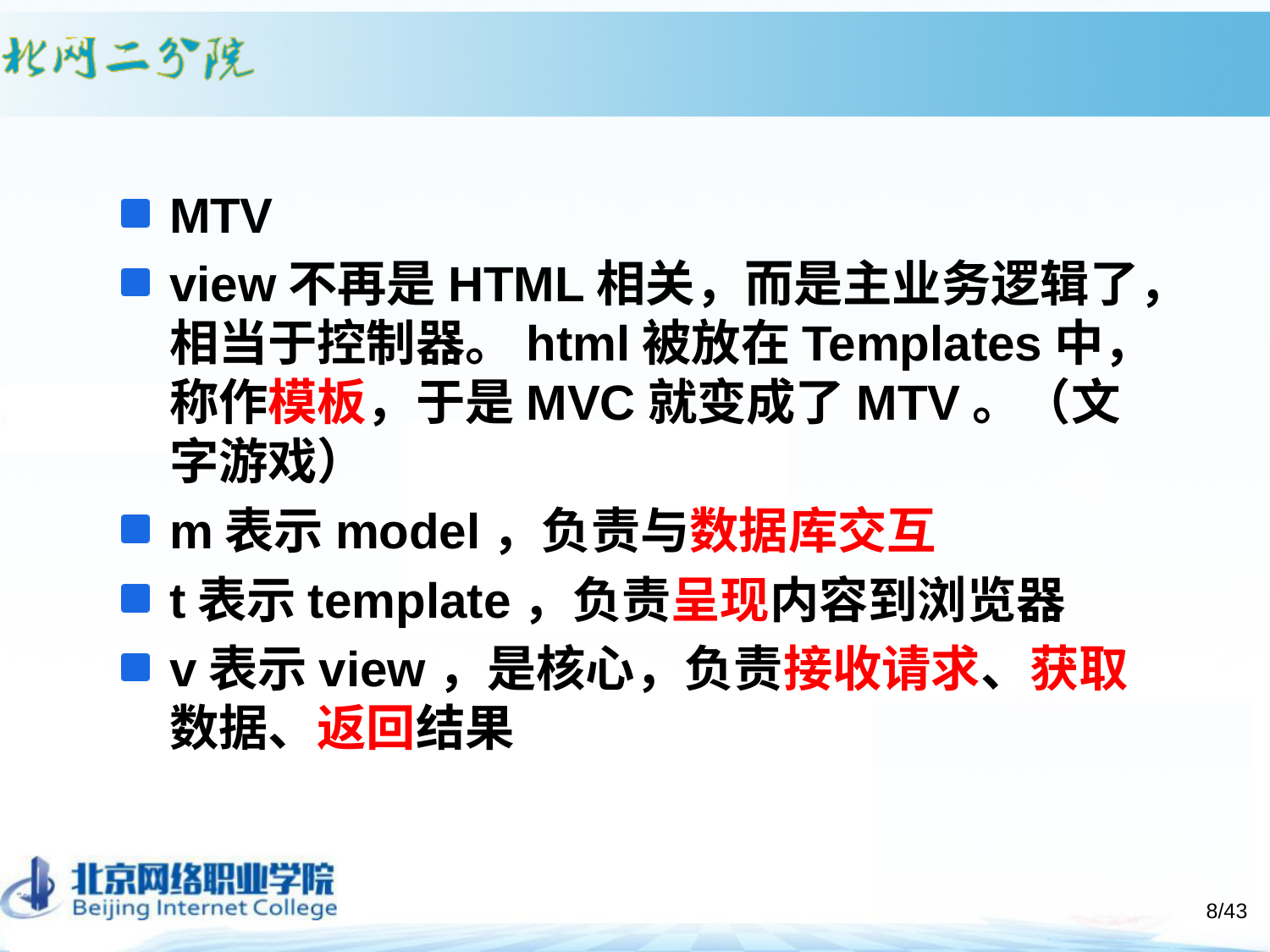

MTV
view不再是HTML相关，而是主业务逻辑了，相当于控制器。html被放在Templates中，称作模板，于是MVC就变成了MTV。（文字游戏）
m表示model，负责与数据库交互
t表示template，负责呈现内容到浏览器
v表示view，是核心，负责接收请求、获取数据、返回结果
8/43